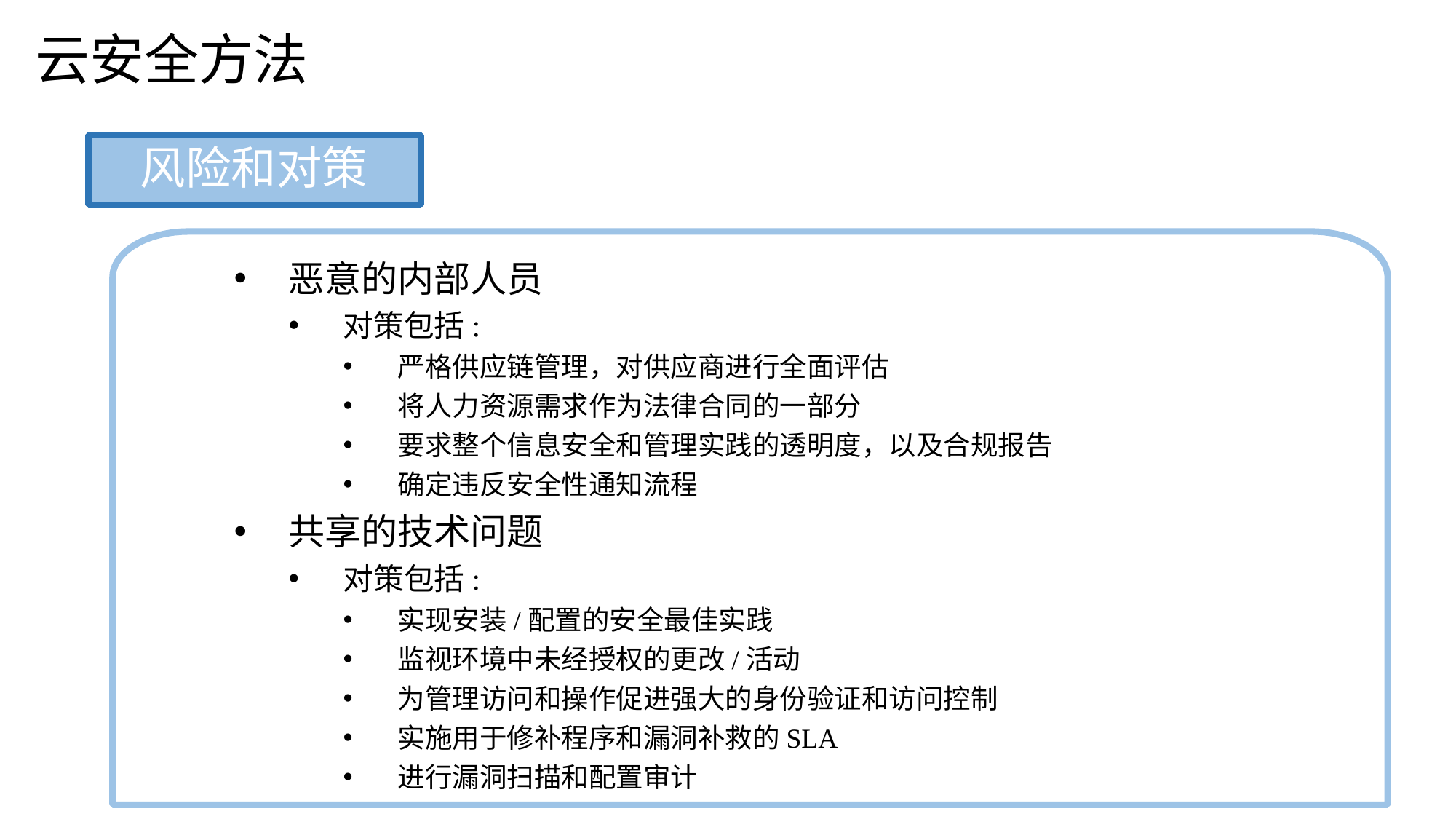

云安全方法

风险和对策
恶意的内部人员
对策包括:
严格供应链管理，对供应商进行全面评估
将人力资源需求作为法律合同的一部分
要求整个信息安全和管理实践的透明度，以及合规报告
确定违反安全性通知流程
共享的技术问题
对策包括:
实现安装/配置的安全最佳实践
监视环境中未经授权的更改/活动
为管理访问和操作促进强大的身份验证和访问控制
实施用于修补程序和漏洞补救的SLA
进行漏洞扫描和配置审计